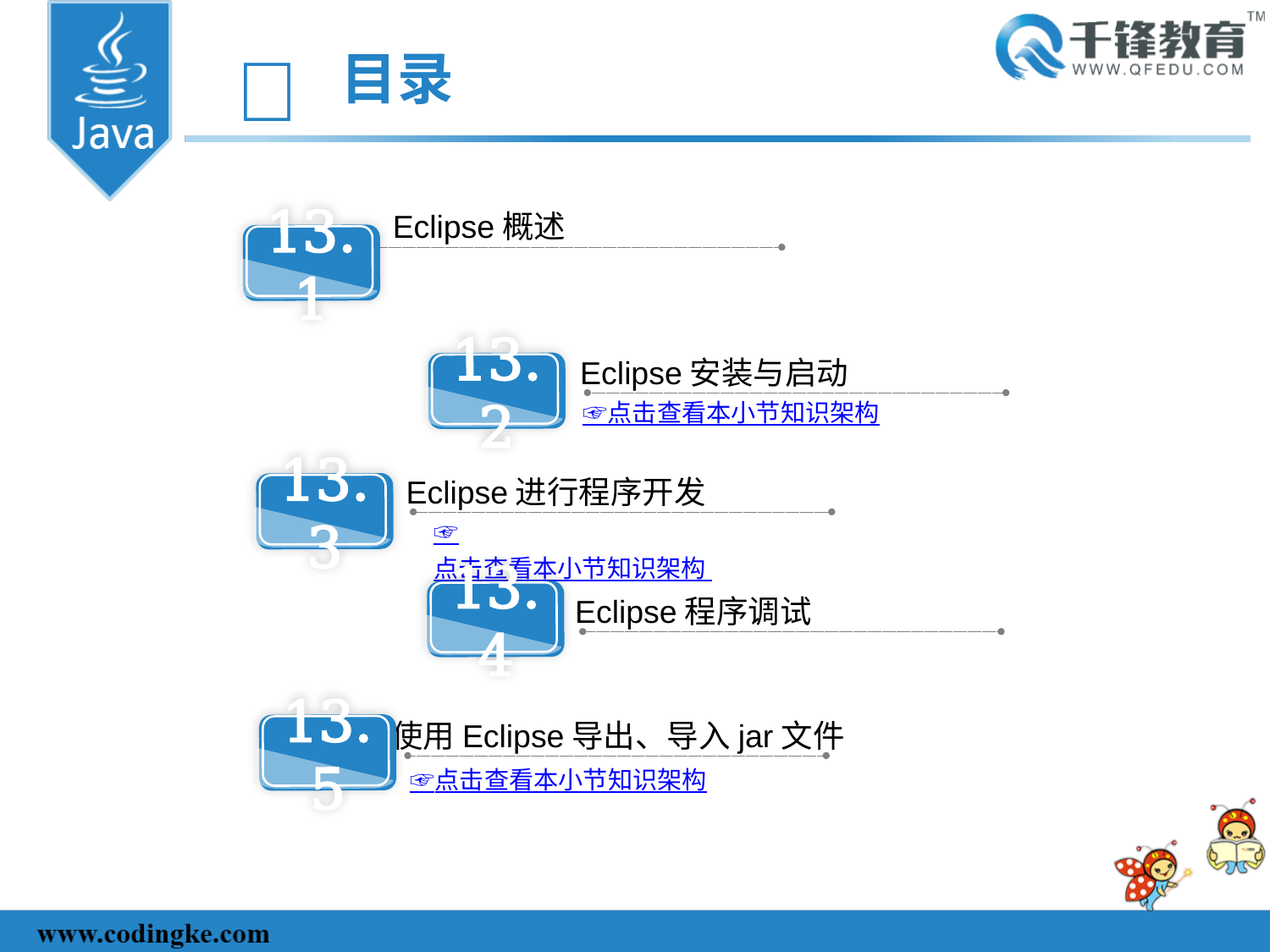

Eclipse概述
13.1

Eclipse安装与启动

13.2

☞点击查看本小节知识架构
Eclipse进行程序开发

13.3

☞点击查看本小节知识架构
13.4

Eclipse程序调试
使用Eclipse导出、导入jar文件
13.5

☞点击查看本小节知识架构